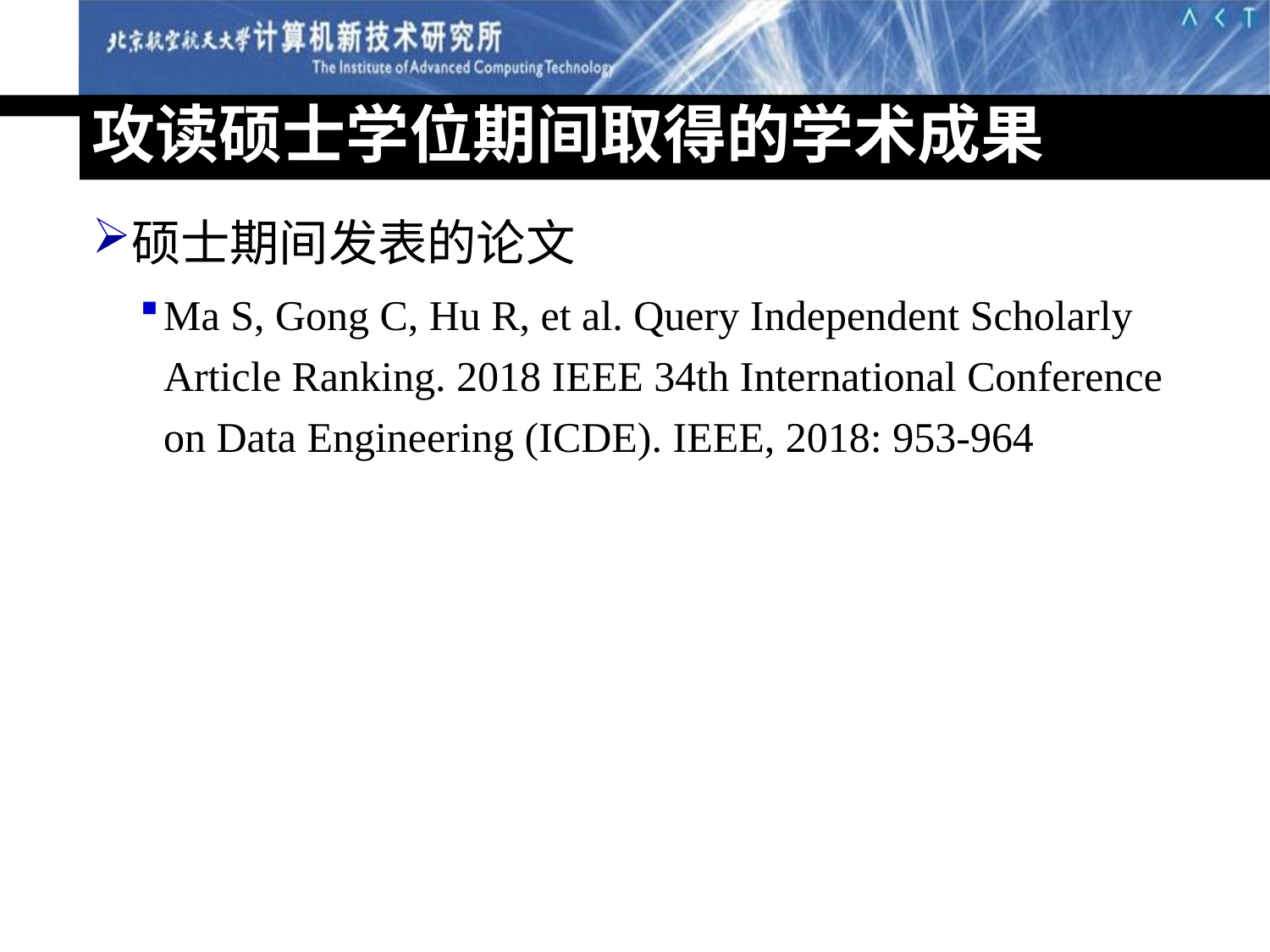

# 攻读硕士学位期间取得的学术成果
硕士期间发表的论文
Ma S, Gong C, Hu R, et al. Query Independent Scholarly Article Ranking. 2018 IEEE 34th International Conference on Data Engineering (ICDE). IEEE, 2018: 953-964